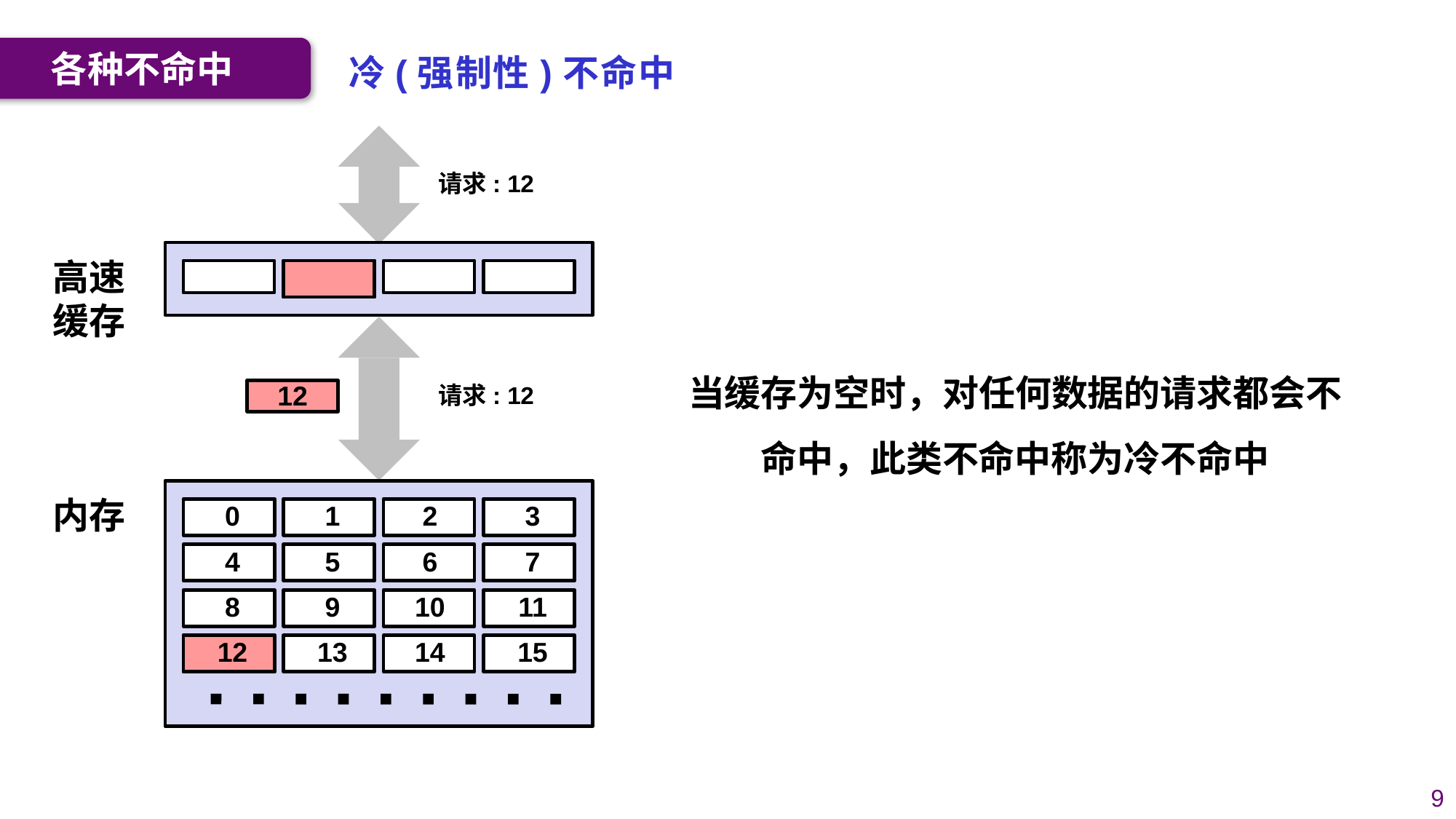

各种不命中
冷(强制性)不命中

请求: 12

高速缓存

9

请求: 12
12

内存
0
4
8
12

1
5
9
13

2
6
10
14

3
7
11
15

12

当缓存为空时，对任何数据的请求都会不命中，此类不命中称为冷不命中
9